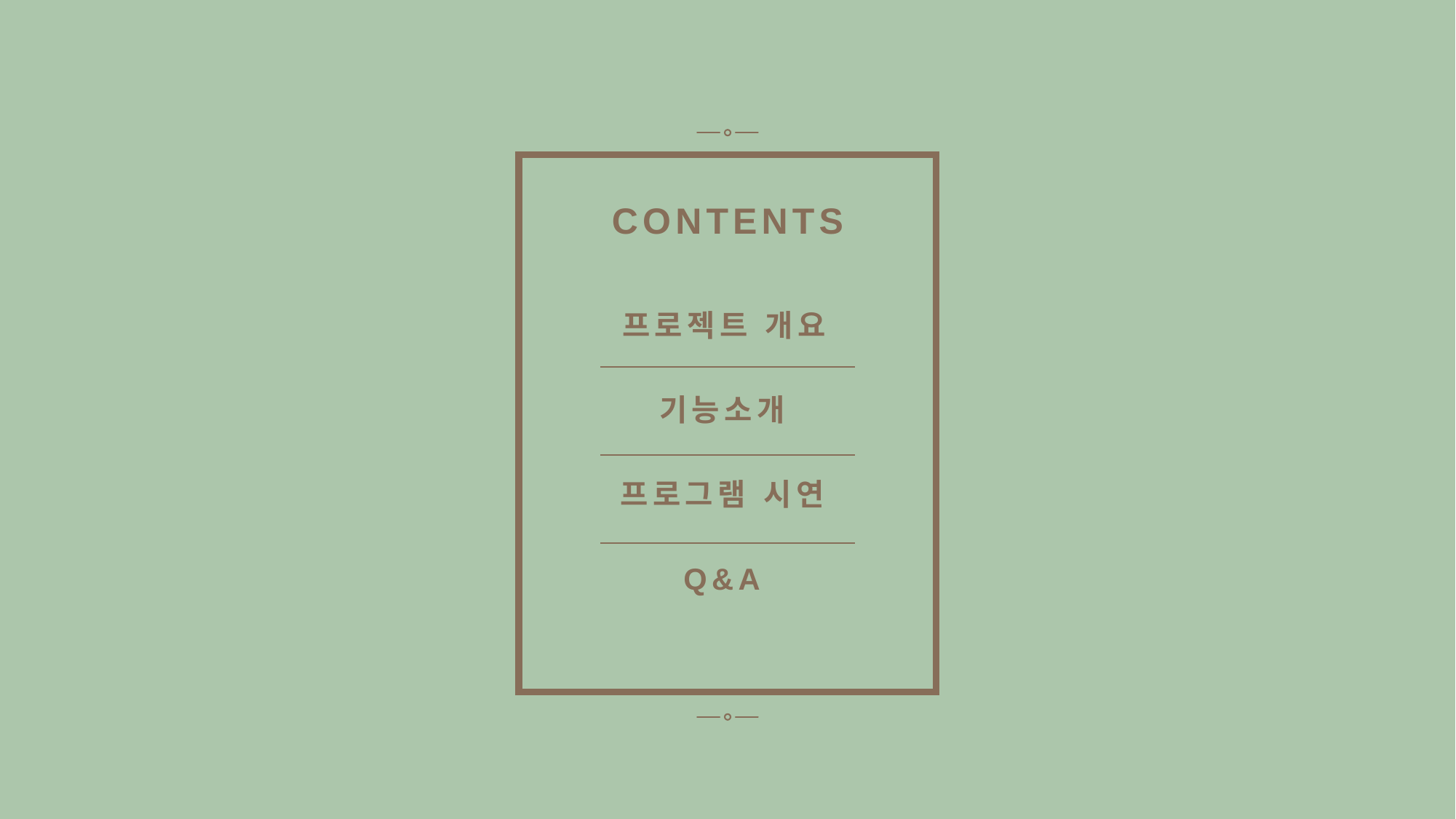

CONTENTS
프로젝트 개요
기능소개
프로그램 시연
Q&A